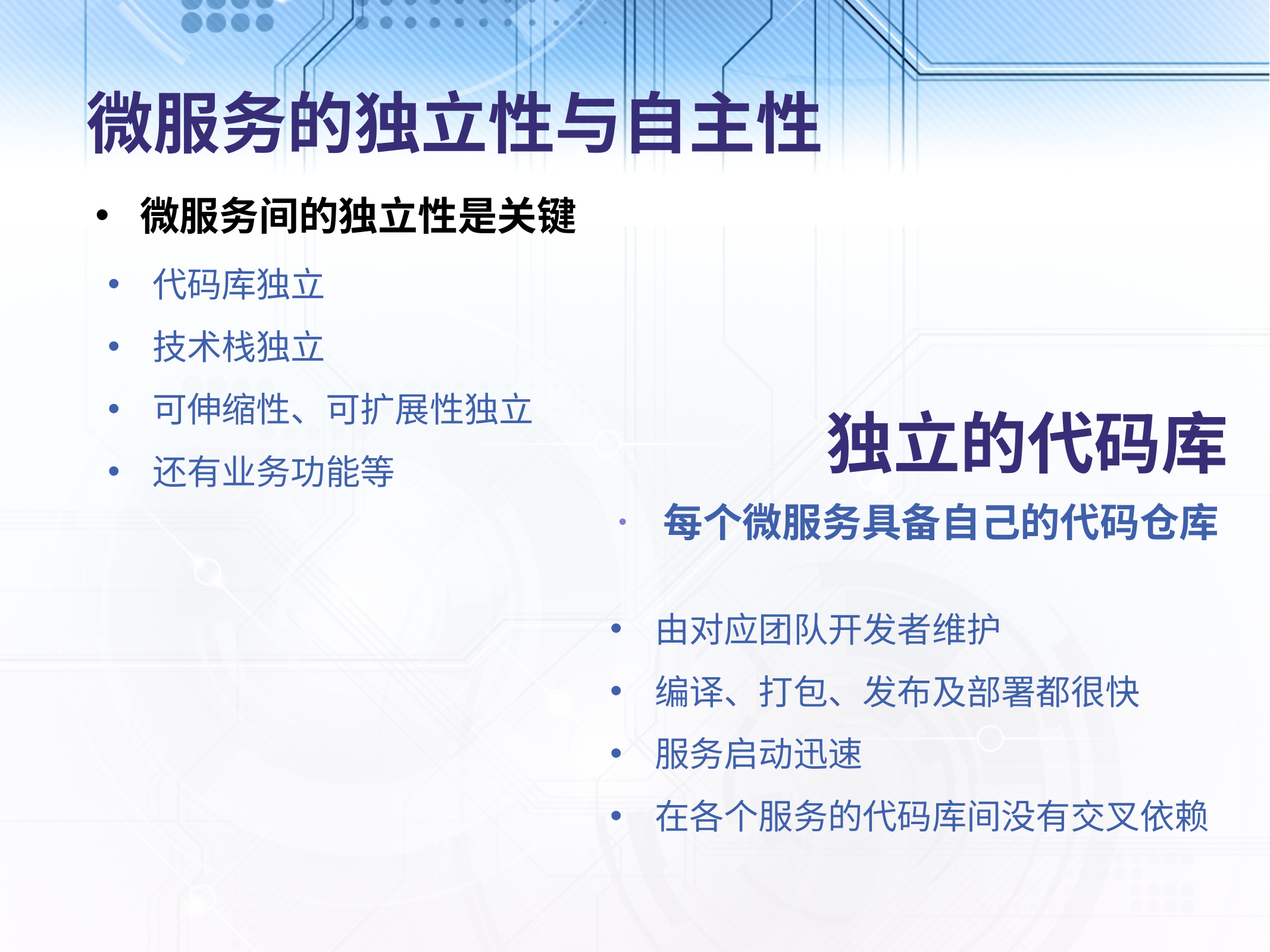

# 微服务的独立性与自主性
微服务间的独立性是关键

代码库独立
技术栈独立
可伸缩性、可扩展性独立
还有业务功能等

独立的代码库
每个微服务具备自己的代码仓库

由对应团队开发者维护
编译、打包、发布及部署都很快
服务启动迅速
在各个服务的代码库间没有交叉依赖